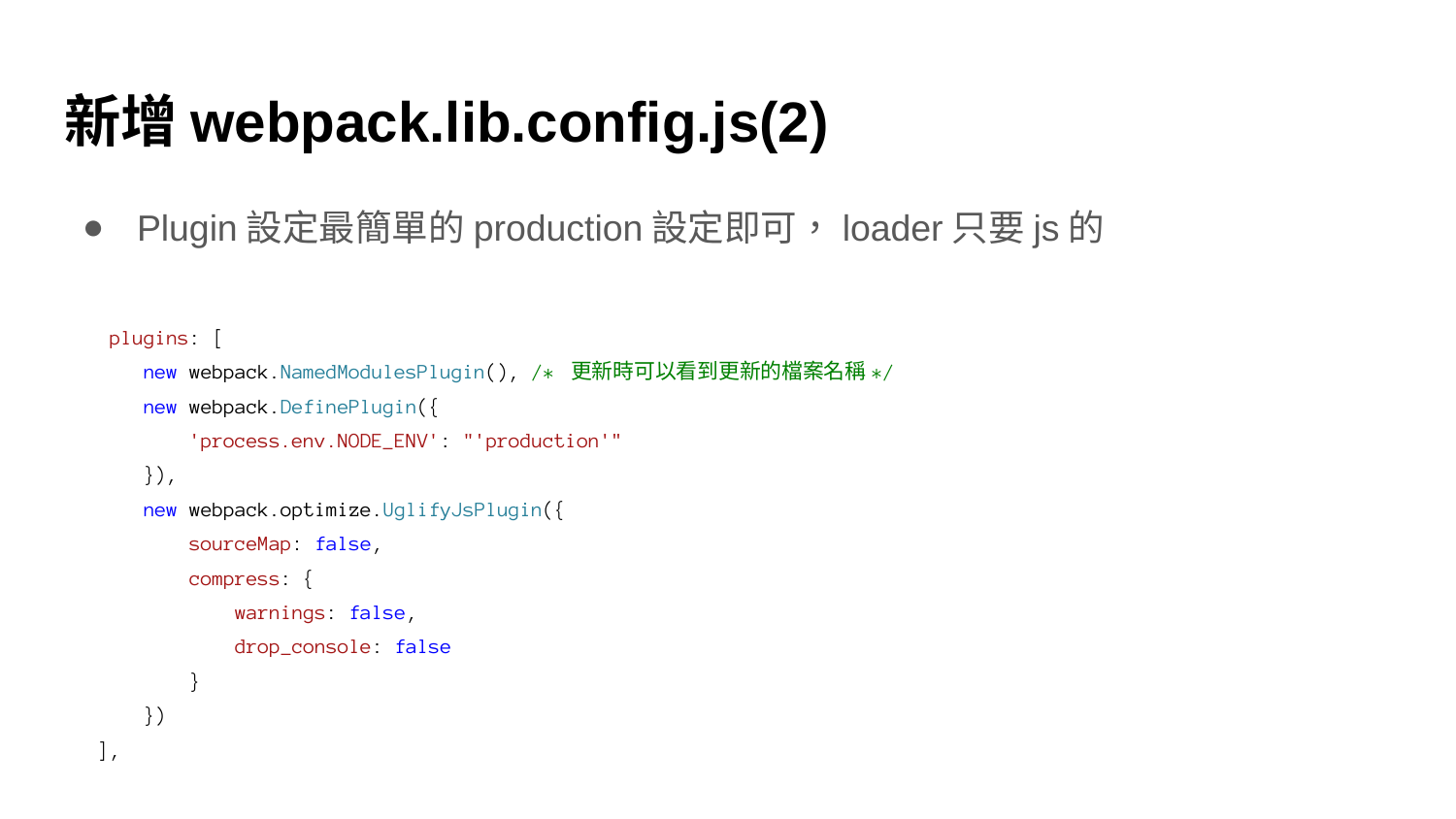

# 新增webpack.lib.config.js(2)

Plugin設定最簡單的production設定即可，loader只要js的

    plugins: [
       new webpack.NamedModulesPlugin(), /* 更新時可以看到更新的檔案名稱*/
       new webpack.DefinePlugin({
           'process.env.NODE_ENV': "'production'"
       }),
       new webpack.optimize.UglifyJsPlugin({
           sourceMap: false,
           compress: {
               warnings: false,
               drop_console: false
           }
       })
   ],